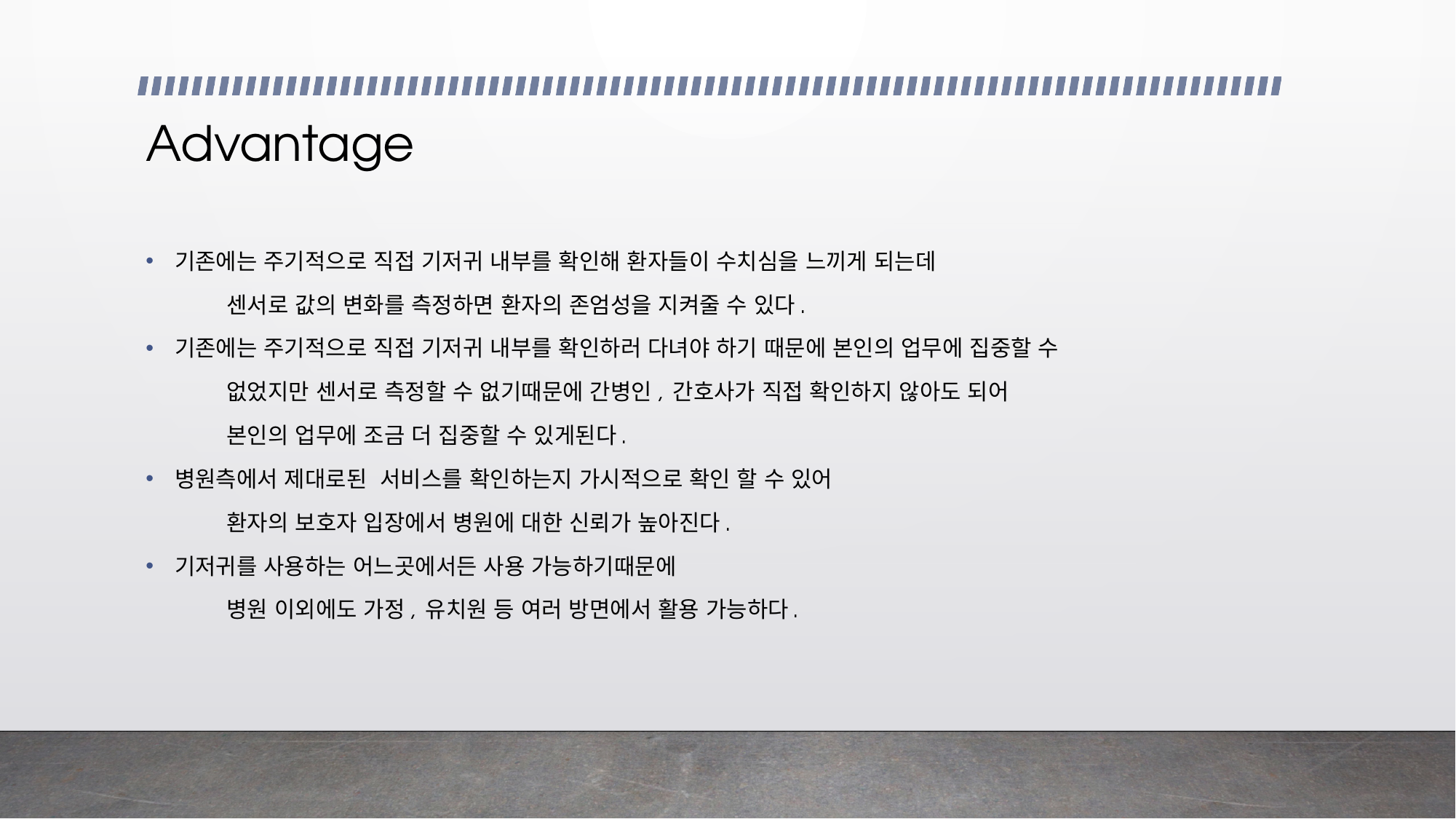

# Advantage
기존에는 주기적으로 직접 기저귀 내부를 확인해 환자들이 수치심을 느끼게 되는데
	센서로 값의 변화를 측정하면 환자의 존엄성을 지켜줄 수 있다.
기존에는 주기적으로 직접 기저귀 내부를 확인하러 다녀야 하기 때문에 본인의 업무에 집중할 수
	없었지만 센서로 측정할 수 없기때문에 간병인, 간호사가 직접 확인하지 않아도 되어
	본인의 업무에 조금 더 집중할 수 있게된다.
병원측에서 제대로된  서비스를 확인하는지 가시적으로 확인 할 수 있어
	환자의 보호자 입장에서 병원에 대한 신뢰가 높아진다.
기저귀를 사용하는 어느곳에서든 사용 가능하기때문에
	병원 이외에도 가정, 유치원 등 여러 방면에서 활용 가능하다.